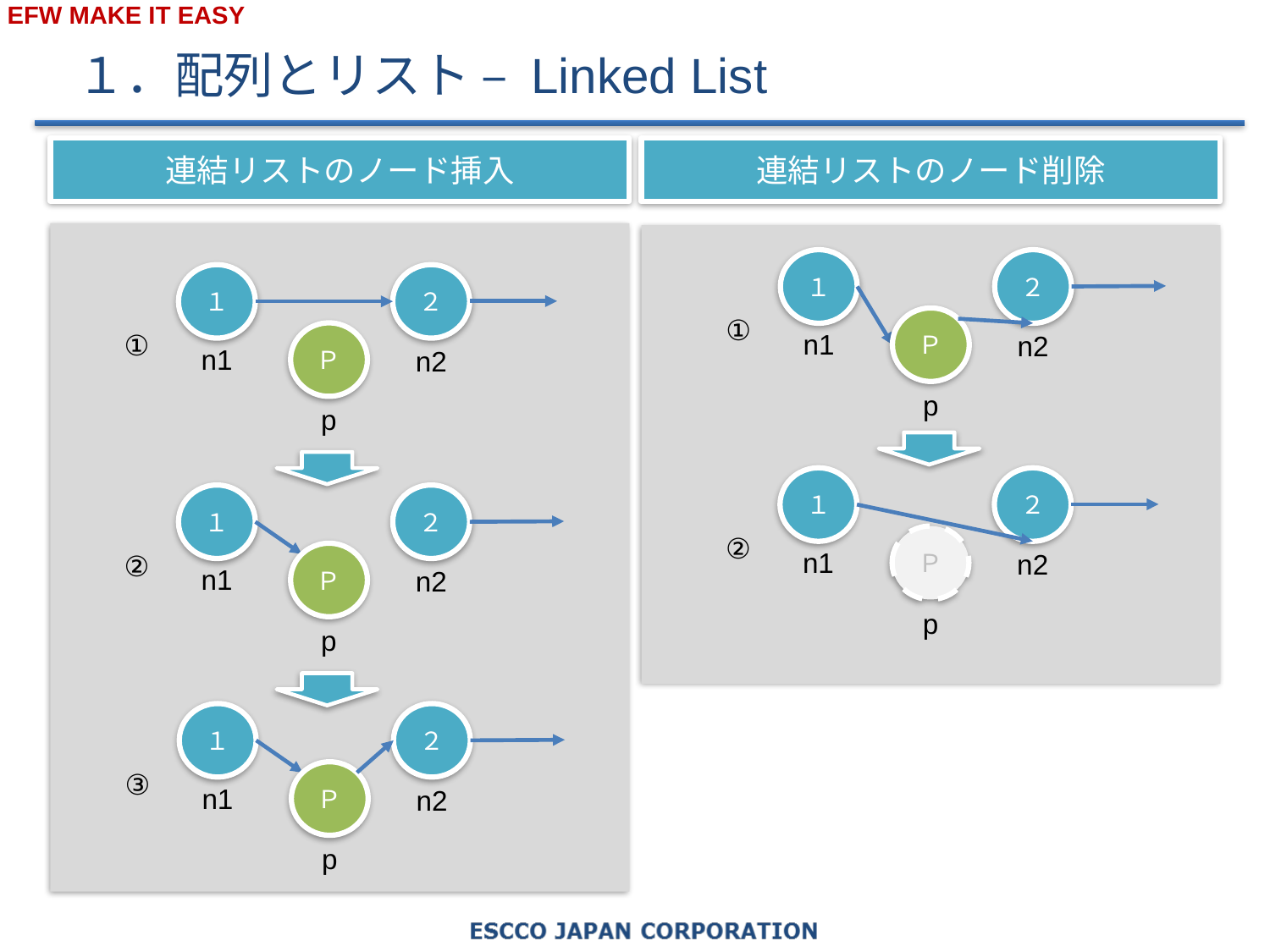

# １．配列とリスト – Linked List

連結リストのノード挿入
連結リストのノード削除

２
１
①
Ｐ
n1
n2
p

２
１
②
Ｐ
n1
n2
p

２
１
③
Ｐ
n1
n2
p

２
１
①
Ｐ
n1
n2
p

２
１
②
Ｐ
n1
n2
p